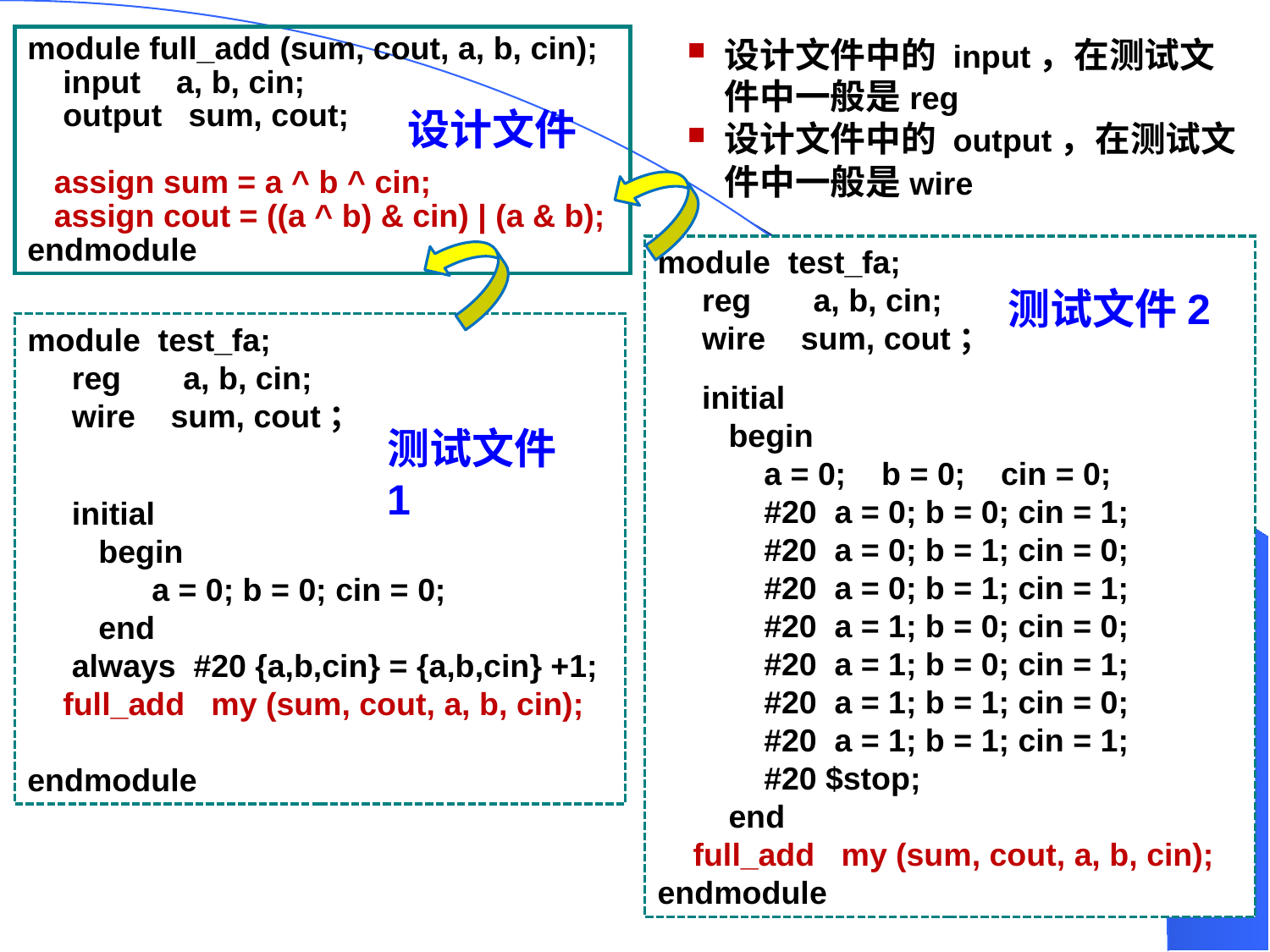

设计文件中的 input，在测试文件中一般是reg
设计文件中的 output，在测试文件中一般是wire
module full_add (sum, cout, a, b, cin);
    input    a, b, cin;
    output   sum, cout;

   assign sum = a ^ b ^ cin;
   assign cout = ((a ^ b) & cin) | (a & b);
endmodule
设计文件

module  test_fa;
     reg       a, b, cin;
     wire    sum, cout；
     initial
        begin
            a = 0;    b = 0;    cin = 0;
            #20  a = 0; b = 0; cin = 1;
            #20  a = 0; b = 1; cin = 0;
            #20  a = 0; b = 1; cin = 1;
            #20  a = 1; b = 0; cin = 0;
            #20  a = 1; b = 0; cin = 1;
            #20  a = 1; b = 1; cin = 0;
            #20  a = 1; b = 1; cin = 1;
            #20 $stop;
        end
    full_add   my (sum, cout, a, b, cin);
endmodule

测试文件2
module  test_fa;
     reg       a, b, cin;
     wire    sum, cout；

     initial
        begin
              a = 0; b = 0; cin = 0;
        end
     always  #20 {a,b,cin} = {a,b,cin} +1;
    full_add   my (sum, cout, a, b, cin);

endmodule
测试文件1